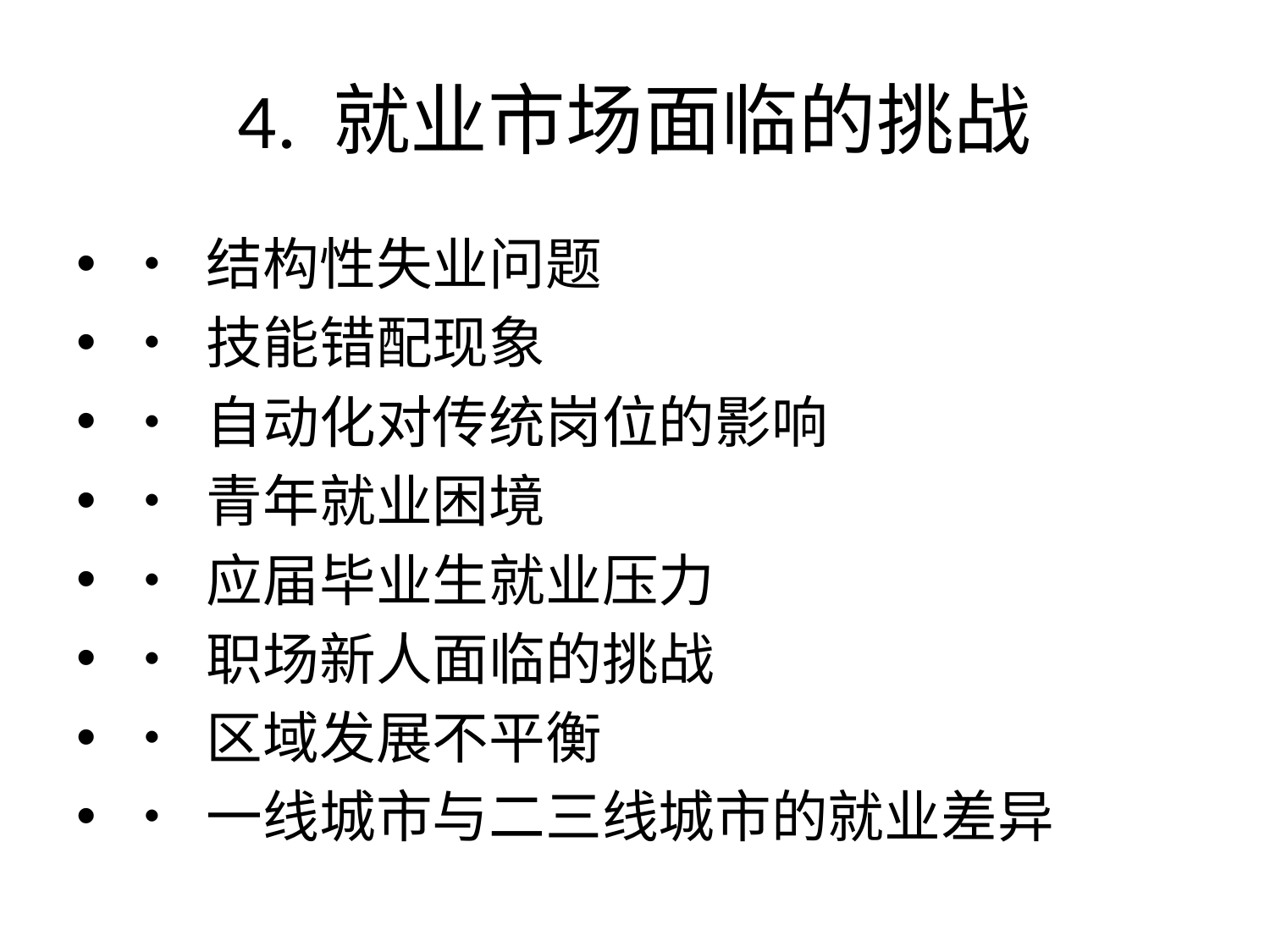

# 4. 就业市场面临的挑战
• 结构性失业问题
• 技能错配现象
• 自动化对传统岗位的影响
• 青年就业困境
• 应届毕业生就业压力
• 职场新人面临的挑战
• 区域发展不平衡
• 一线城市与二三线城市的就业差异